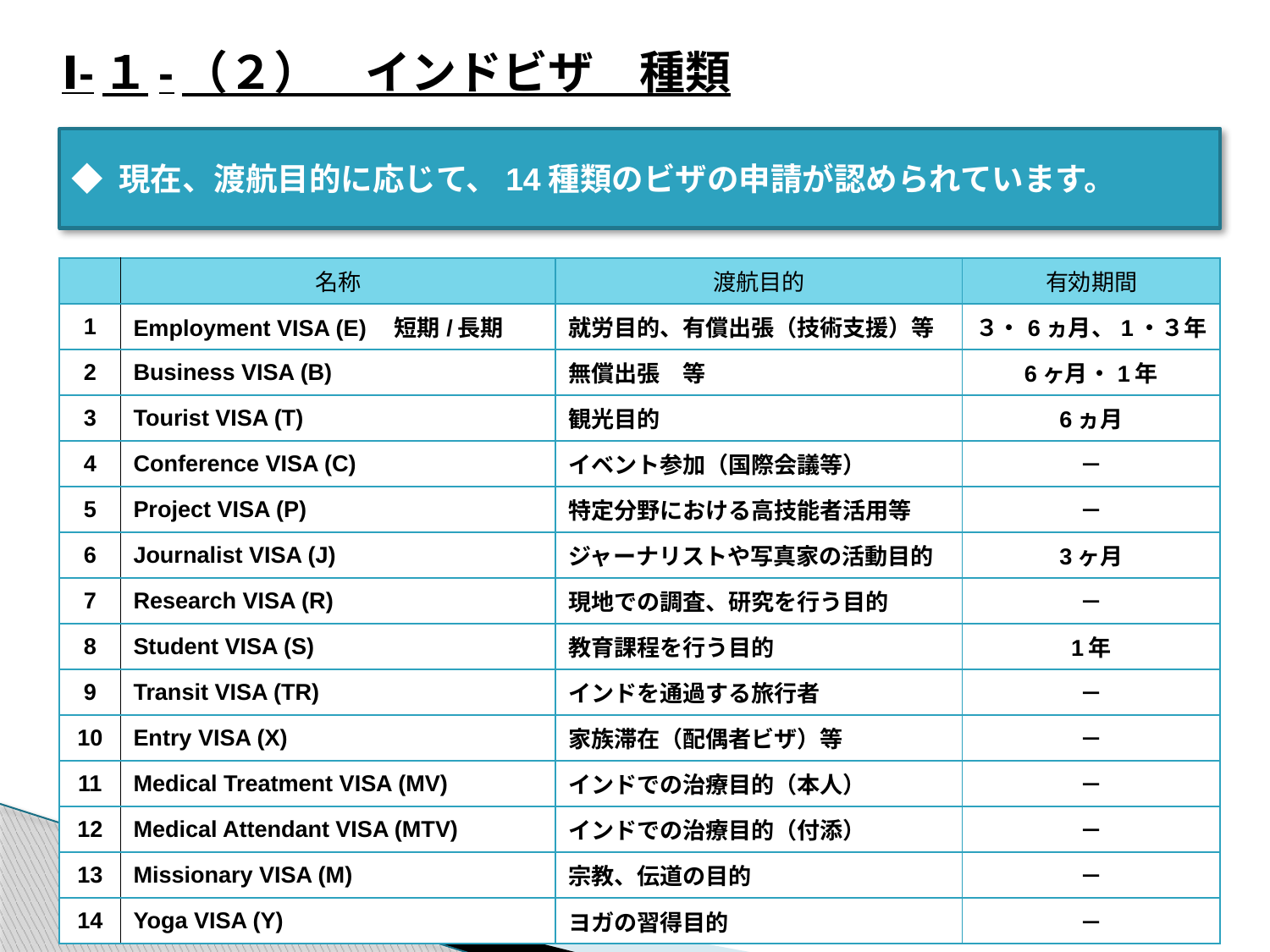

Ⅰ-１-（２）　インドビザ　種類
◆ 現在、渡航目的に応じて、14種類のビザの申請が認められています。
|  | 名称 | 渡航目的 | 有効期間 |
| --- | --- | --- | --- |
| 1 | Employment VISA (E)　短期/長期 | 就労目的、有償出張（技術支援）等 | ３・6ヵ月、1・３年 |
| 2 | Business VISA (B) | 無償出張　等 | 6ヶ月・1年 |
| 3 | Tourist VISA (T) | 観光目的 | 6ヵ月 |
| 4 | Conference VISA (C) | イベント参加（国際会議等） | － |
| 5 | Project VISA (P) | 特定分野における高技能者活用等 | － |
| 6 | Journalist VISA (J) | ジャーナリストや写真家の活動目的 | 3ヶ月 |
| 7 | Research VISA (R) | 現地での調査、研究を行う目的 | － |
| 8 | Student VISA (S) | 教育課程を行う目的 | 1年 |
| 9 | Transit VISA (TR) | インドを通過する旅行者 | － |
| 10 | Entry VISA (X) | 家族滞在（配偶者ビザ）等 | － |
| 11 | Medical Treatment VISA (MV) | インドでの治療目的（本人） | － |
| 12 | Medical Attendant VISA (MTV) | インドでの治療目的（付添） | － |
| 13 | Missionary VISA (M) | 宗教、伝道の目的 | － |
| 14 | Yoga VISA (Y) | ヨガの習得目的 | － |